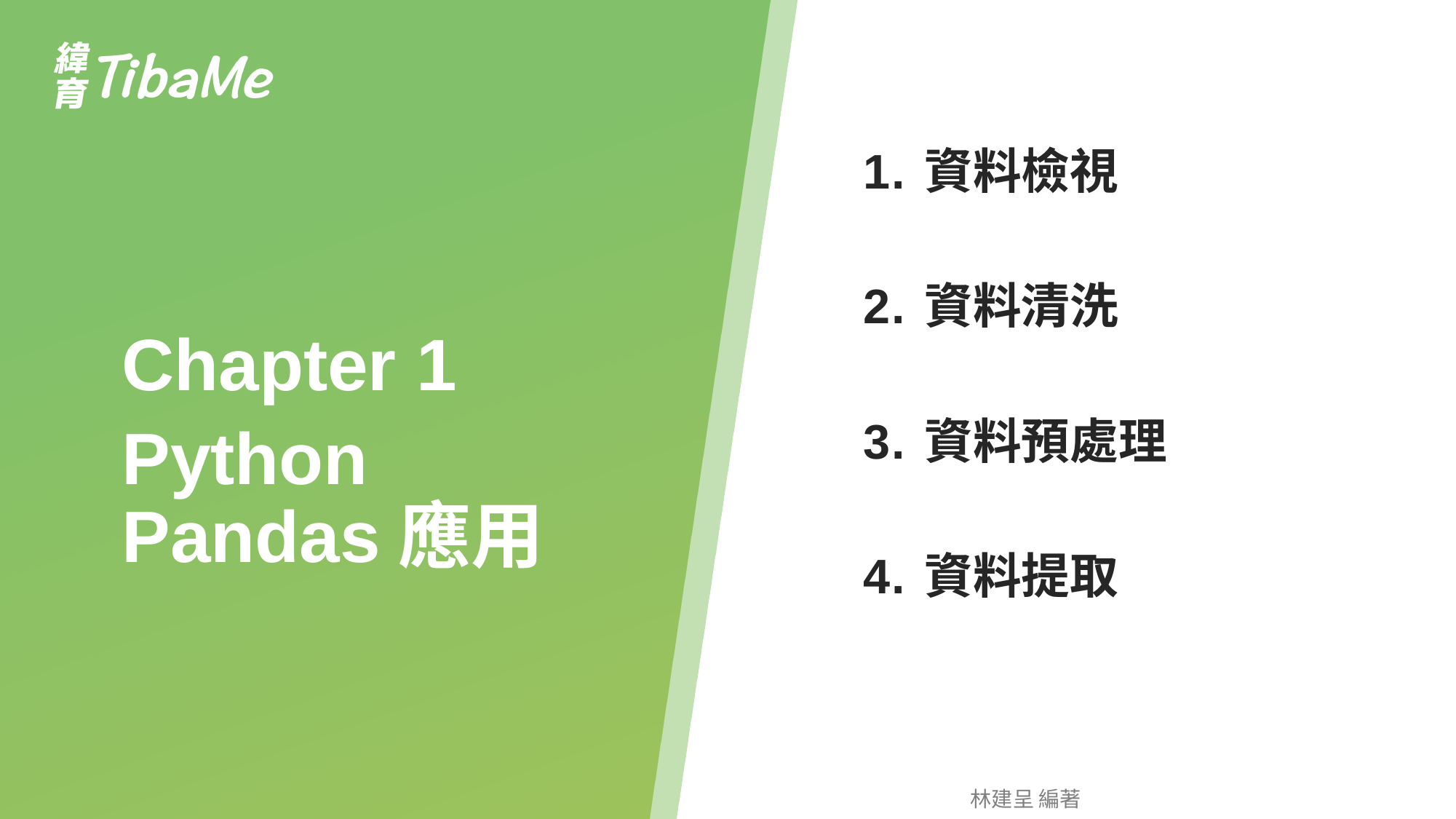

資料檢視

資料清洗

資料預處理

資料提取
Chapter 1
Python Pandas應用

林建呈 編著